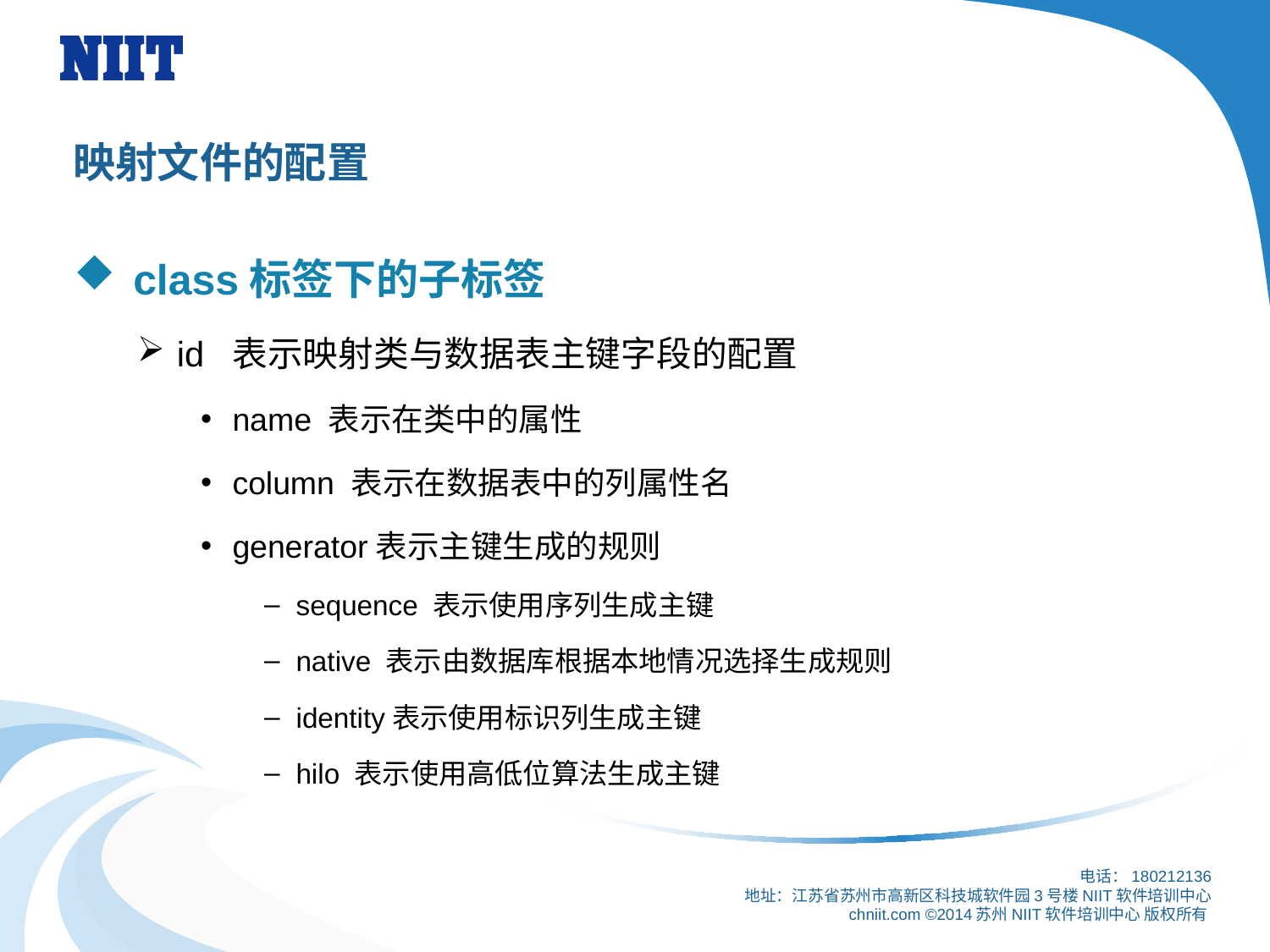

# 映射文件的配置
 class标签下的子标签
id  表示映射类与数据表主键字段的配置
name 表示在类中的属性
column 表示在数据表中的列属性名
generator表示主键生成的规则
sequence 表示使用序列生成主键
native 表示由数据库根据本地情况选择生成规则
identity表示使用标识列生成主键
hilo 表示使用高低位算法生成主键